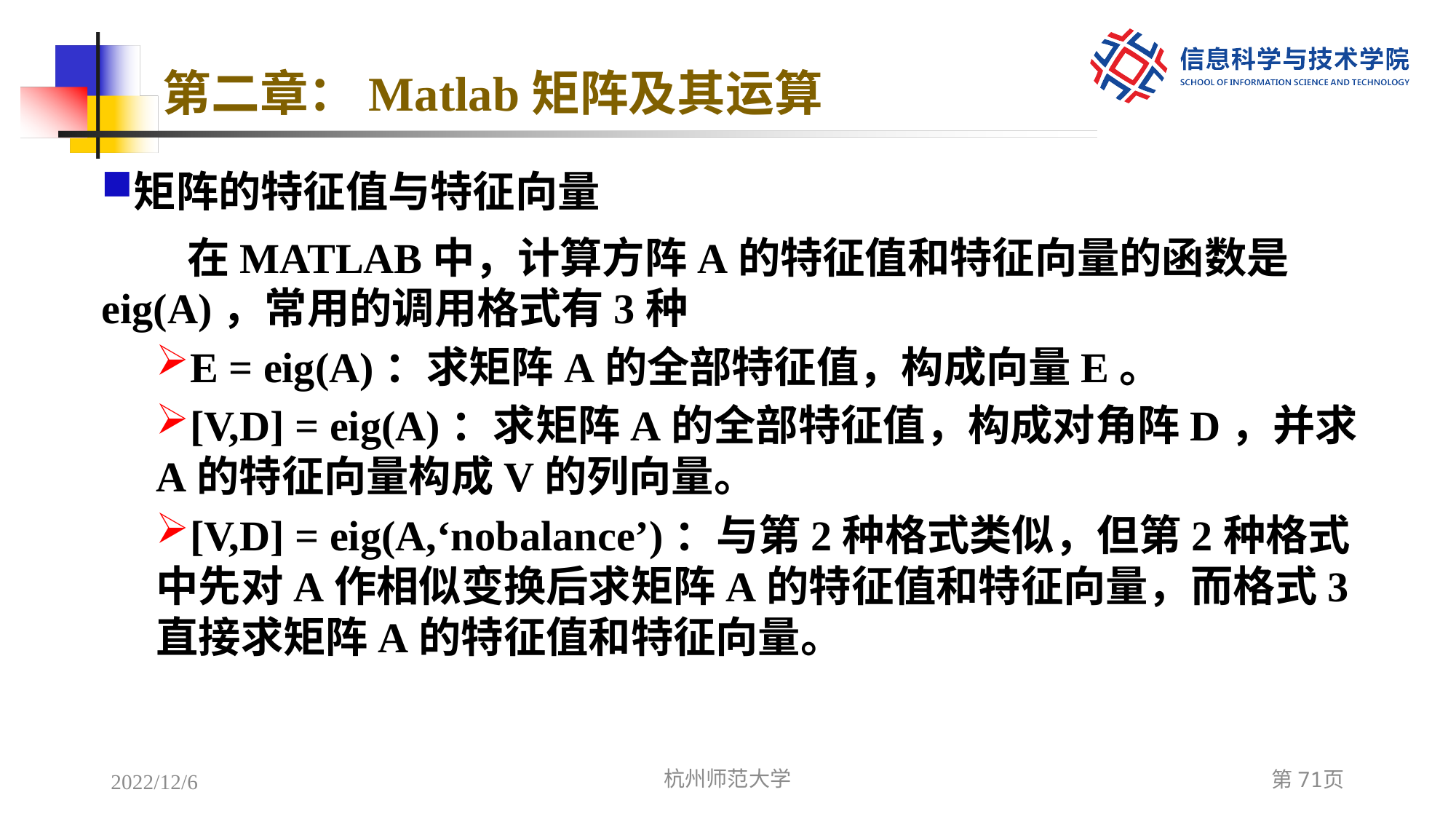

# 第二章：Matlab矩阵及其运算
矩阵的特征值与特征向量
在MATLAB中，计算方阵A的特征值和特征向量的函数是eig(A)，常用的调用格式有3种
E = eig(A)：求矩阵A的全部特征值，构成向量E。
[V,D] = eig(A)：求矩阵A的全部特征值，构成对角阵D，并求A的特征向量构成V的列向量。
[V,D] = eig(A,‘nobalance’)：与第2种格式类似，但第2种格式中先对A作相似变换后求矩阵A的特征值和特征向量，而格式3直接求矩阵A的特征值和特征向量。

2022/12/6
杭州师范大学
第71页